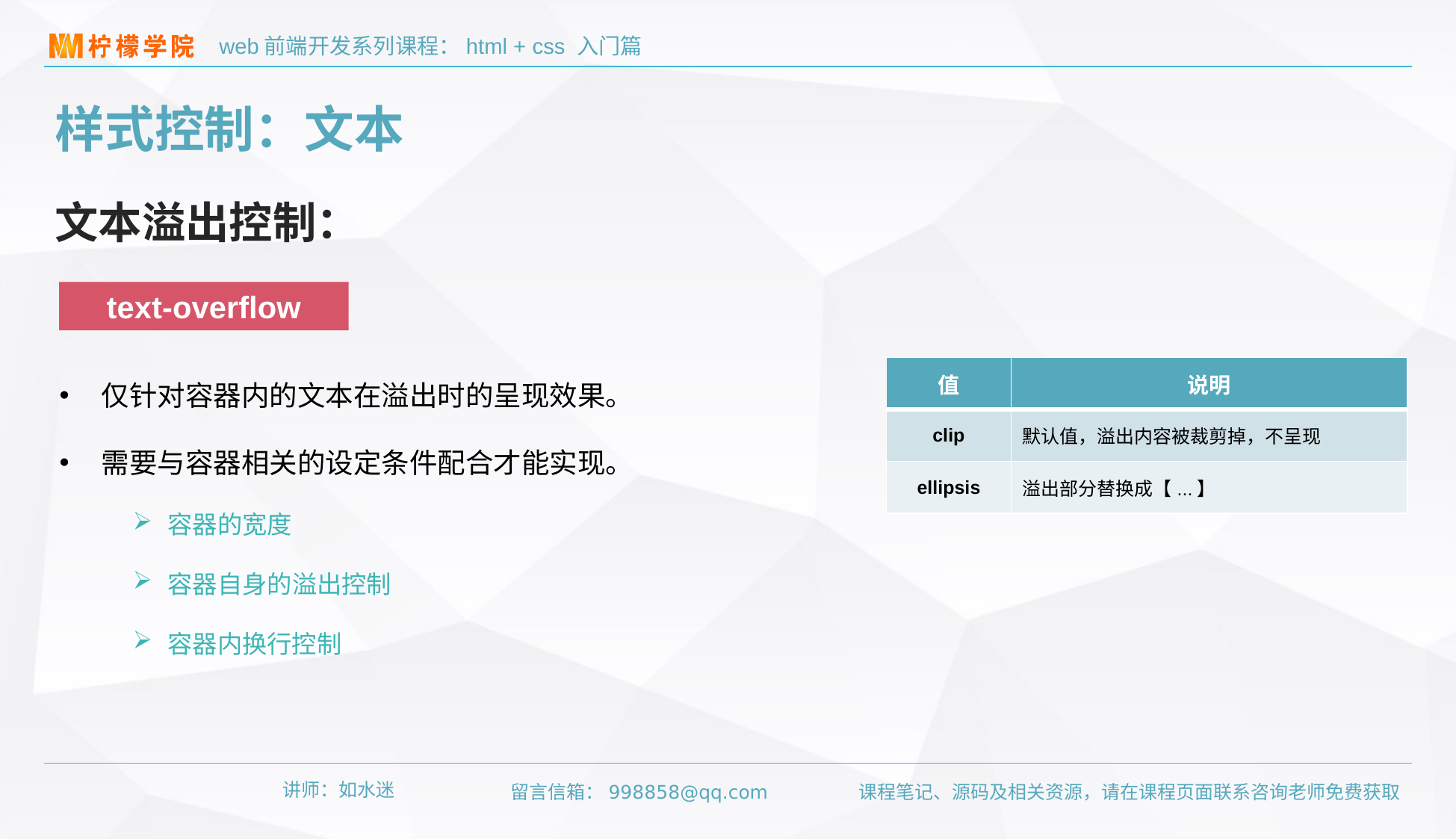

样式控制：文本
文本溢出控制：
text-overflow
仅针对容器内的文本在溢出时的呈现效果。
需要与容器相关的设定条件配合才能实现。
容器的宽度
容器自身的溢出控制
容器内换行控制
| 值 | 说明 |
| --- | --- |
| clip | 默认值，溢出内容被裁剪掉，不呈现 |
| ellipsis | 溢出部分替换成【...】 |